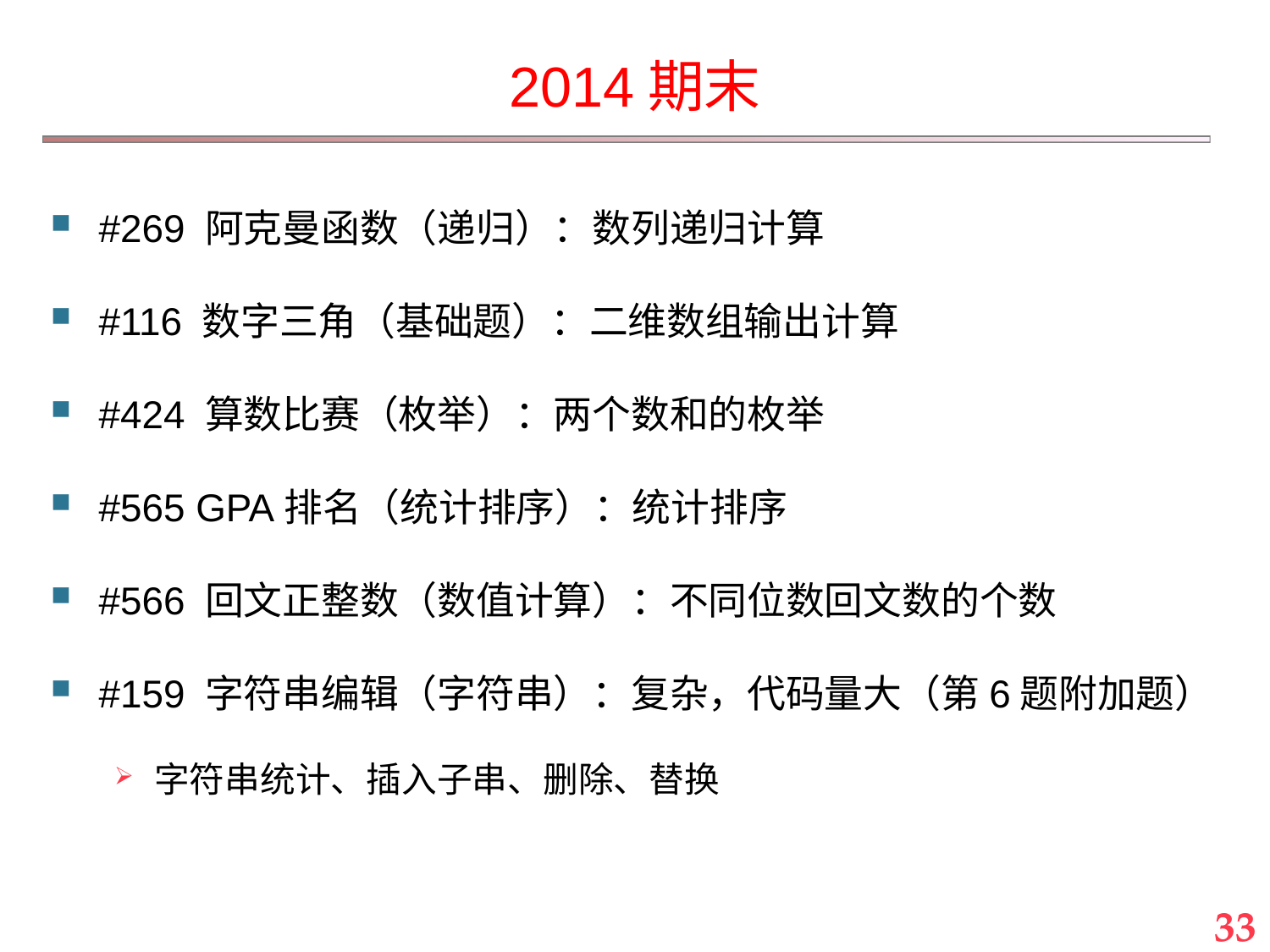

# 2014期末
#269 阿克曼函数（递归）：数列递归计算
#116 数字三角（基础题）：二维数组输出计算
#424 算数比赛（枚举）：两个数和的枚举
#565 GPA排名（统计排序）：统计排序
#566 回文正整数（数值计算）：不同位数回文数的个数
#159 字符串编辑（字符串）：复杂，代码量大（第6题附加题）
字符串统计、插入子串、删除、替换